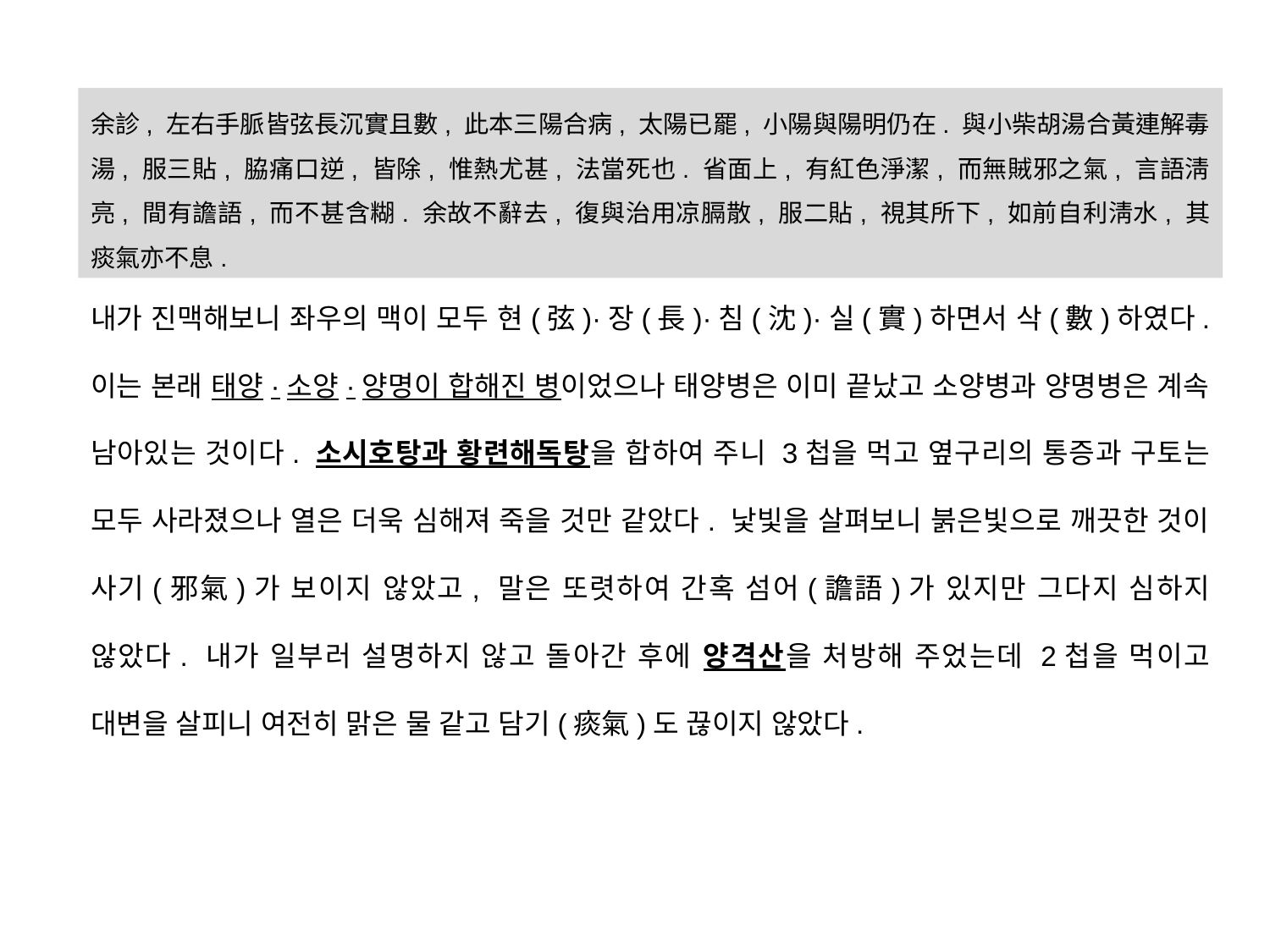

余診, 左右手脈皆弦長沉實且數, 此本三陽合病, 太陽已罷, 小陽與陽明仍在. 與小柴胡湯合黃連解毒湯, 服三貼, 脇痛口逆, 皆除, 惟熱尤甚, 法當死也. 省面上, 有紅色淨潔, 而無賊邪之氣, 言語淸亮, 間有譫語, 而不甚含糊. 余故不辭去, 復與治用凉膈散, 服二貼, 視其所下, 如前自利淸水, 其痰氣亦不息.
내가 진맥해보니 좌우의 맥이 모두 현(弦)·장(長)·침(沈)·실(實)하면서 삭(數)하였다. 이는 본래 태양·소양·양명이 합해진 병이었으나 태양병은 이미 끝났고 소양병과 양명병은 계속 남아있는 것이다. 소시호탕과 황련해독탕을 합하여 주니 3첩을 먹고 옆구리의 통증과 구토는 모두 사라졌으나 열은 더욱 심해져 죽을 것만 같았다. 낯빛을 살펴보니 붉은빛으로 깨끗한 것이 사기(邪氣)가 보이지 않았고, 말은 또렷하여 간혹 섬어(譫語)가 있지만 그다지 심하지 않았다. 내가 일부러 설명하지 않고 돌아간 후에 양격산을 처방해 주었는데 2첩을 먹이고 대변을 살피니 여전히 맑은 물 같고 담기(痰氣)도 끊이지 않았다.